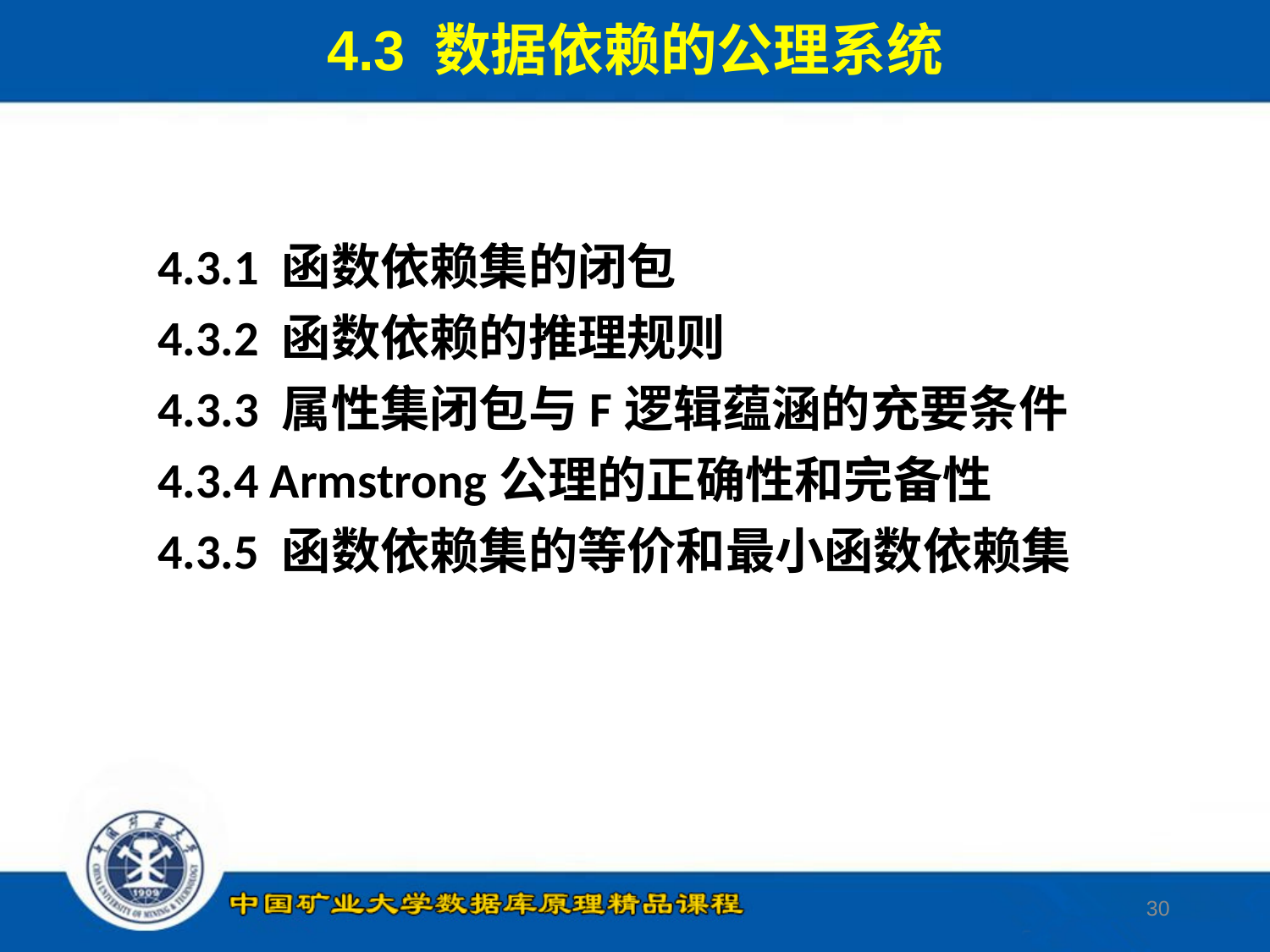

4.3 数据依赖的公理系统
4.3.1 函数依赖集的闭包
4.3.2 函数依赖的推理规则
4.3.3 属性集闭包与F逻辑蕴涵的充要条件
4.3.4 Armstrong公理的正确性和完备性
4.3.5 函数依赖集的等价和最小函数依赖集
30